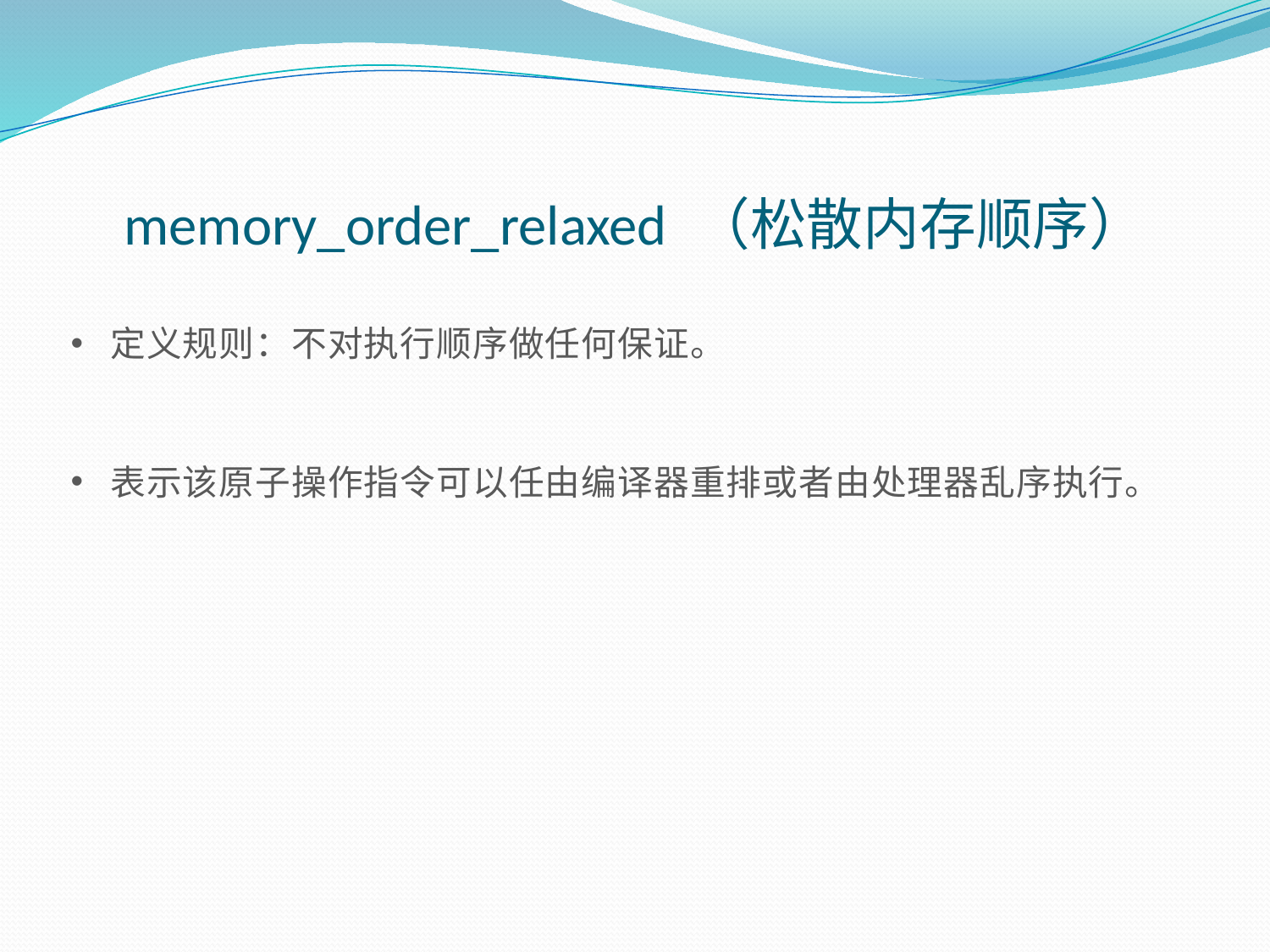

memory_order_relaxed （松散内存顺序）

定义规则：不对执行顺序做任何保证。

表示该原子操作指令可以任由编译器重排或者由处理器乱序执行。